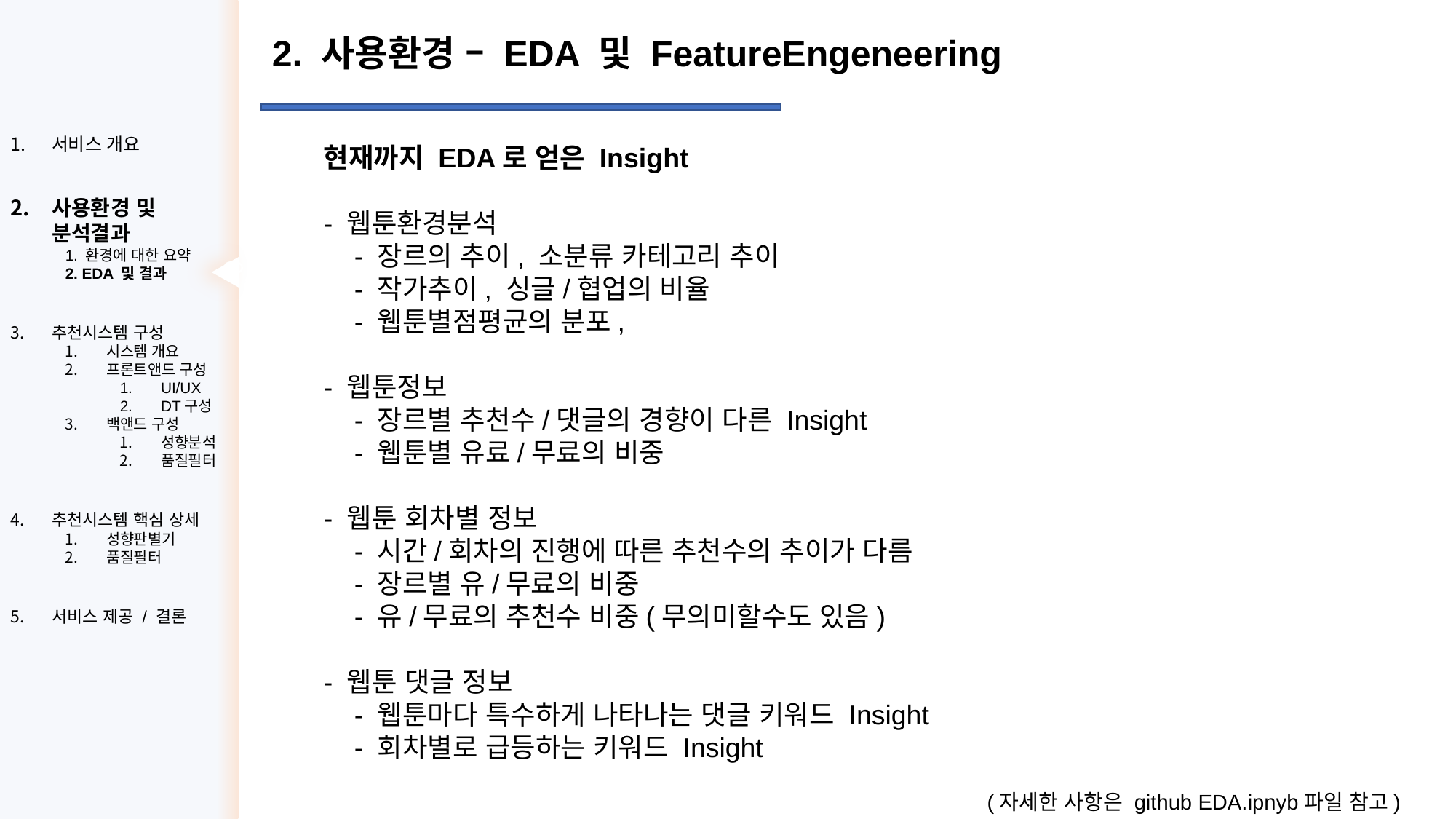

서비스 개요

사용환경 및 분석결과
1. 환경에 대한 요약
2. EDA 및 결과

추천시스템 구성
시스템 개요
프론트앤드 구성
UI/UX
DT구성
백앤드 구성
성향분석
품질필터

추천시스템 핵심 상세
성향판별기
품질필터

서비스 제공 / 결론

2. 사용환경 – EDA 및 FeatureEngeneering

현재까지 EDA로 얻은 Insight

- 웹툰환경분석
    - 장르의 추이, 소분류 카테고리 추이
    - 작가추이, 싱글/협업의 비율
    - 웹툰별점평균의 분포,

- 웹툰정보
    - 장르별 추천수/댓글의 경향이 다른 Insight
    - 웹툰별 유료/무료의 비중

- 웹툰 회차별 정보
    - 시간/회차의 진행에 따른 추천수의 추이가 다름
    - 장르별 유/무료의 비중
    - 유/무료의 추천수 비중(무의미할수도 있음)

- 웹툰 댓글 정보
    - 웹툰마다 특수하게 나타나는 댓글 키워드 Insight
    - 회차별로 급등하는 키워드 Insight

(자세한 사항은 github EDA.ipnyb파일 참고)
0